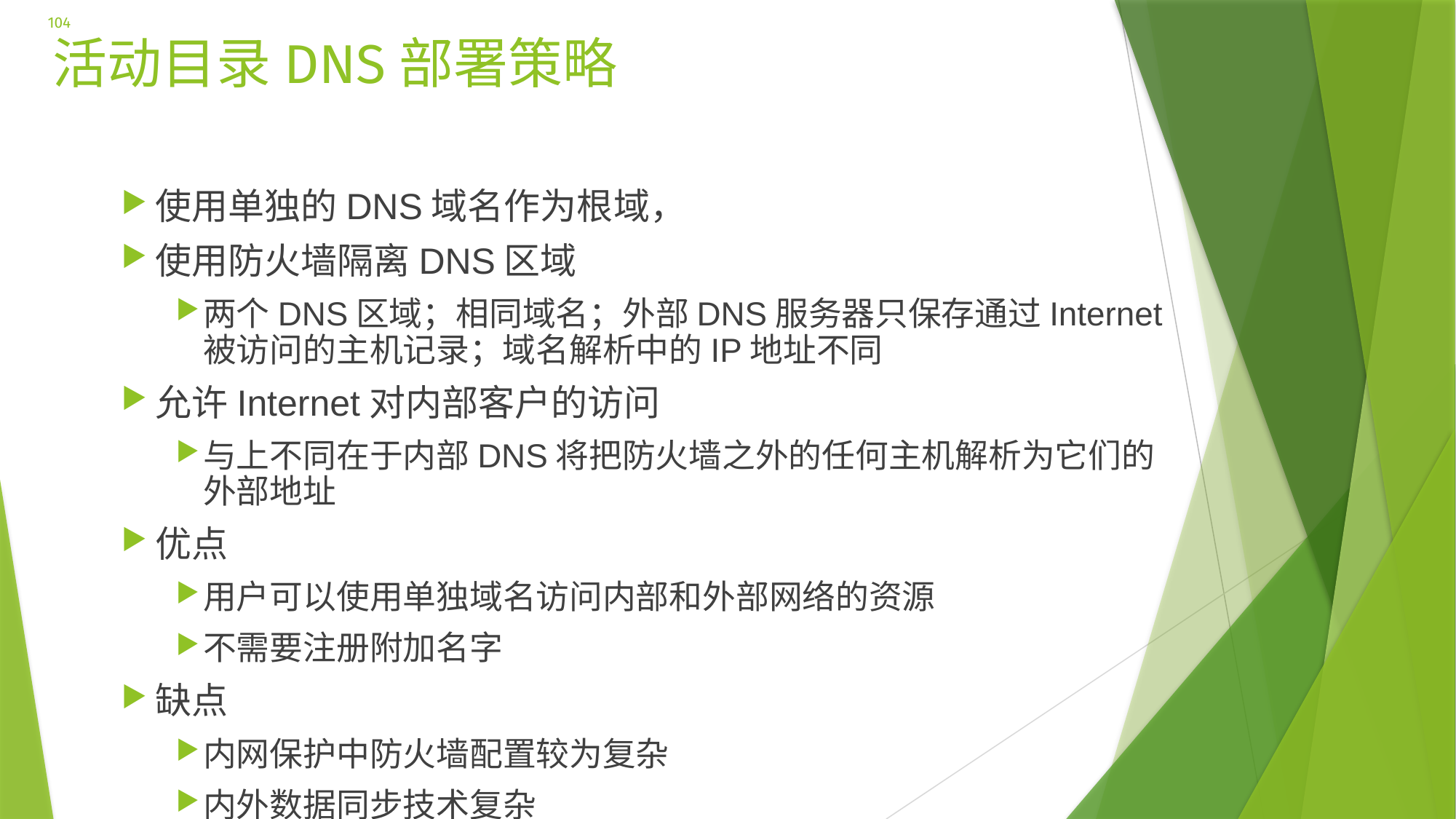

104
# 活动目录DNS部署策略
使用单独的DNS域名作为根域，
使用防火墙隔离DNS区域
两个DNS区域；相同域名；外部DNS服务器只保存通过Internet被访问的主机记录；域名解析中的IP地址不同
允许Internet对内部客户的访问
与上不同在于内部DNS将把防火墙之外的任何主机解析为它们的外部地址
优点
用户可以使用单独域名访问内部和外部网络的资源
不需要注册附加名字
缺点
内网保护中防火墙配置较为复杂
内外数据同步技术复杂